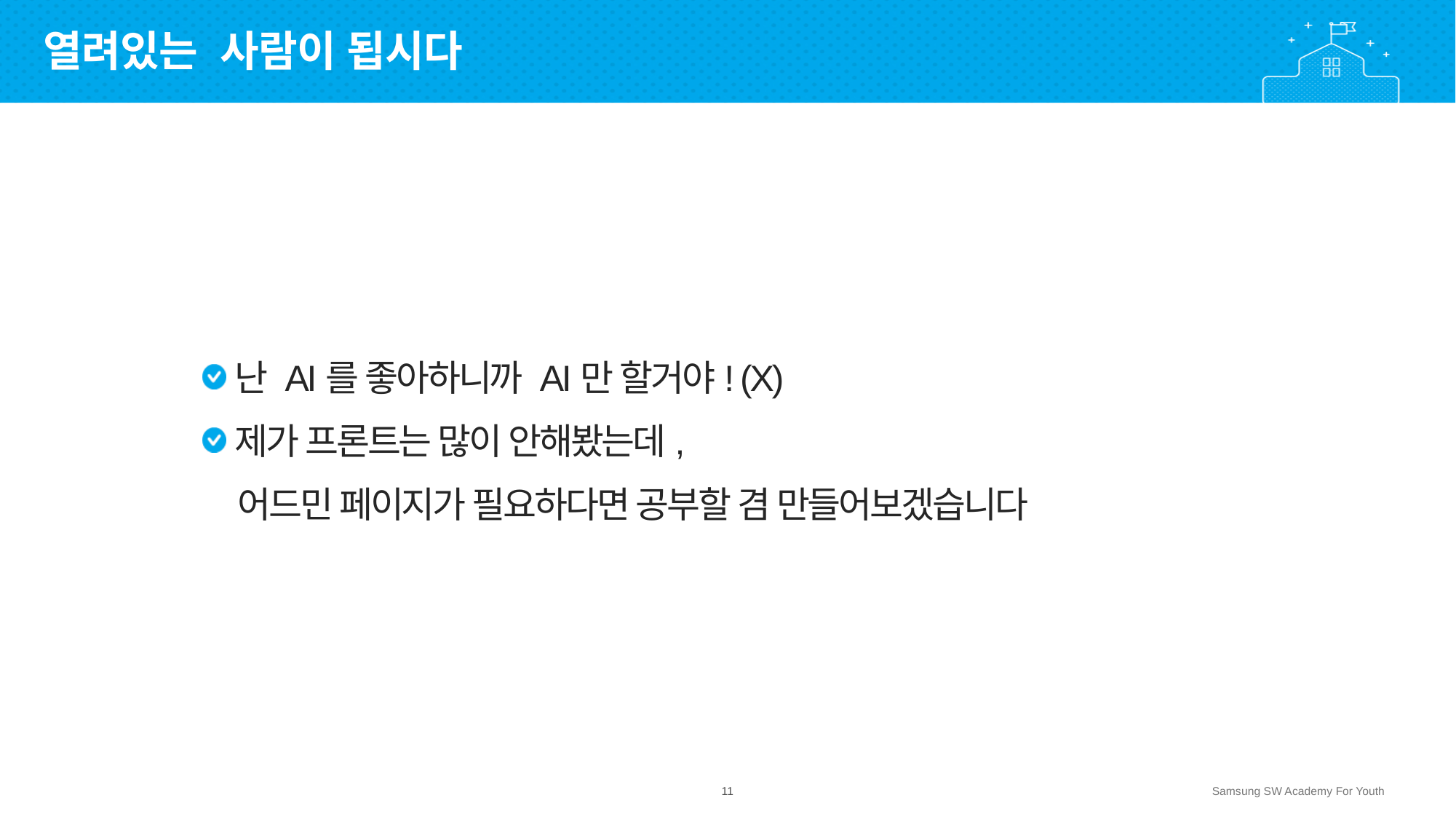

열려있는  사람이 됩시다
난 AI를 좋아하니까 AI만 할거야! (X)
제가 프론트는 많이 안해봤는데,
   어드민 페이지가 필요하다면 공부할 겸 만들어보겠습니다